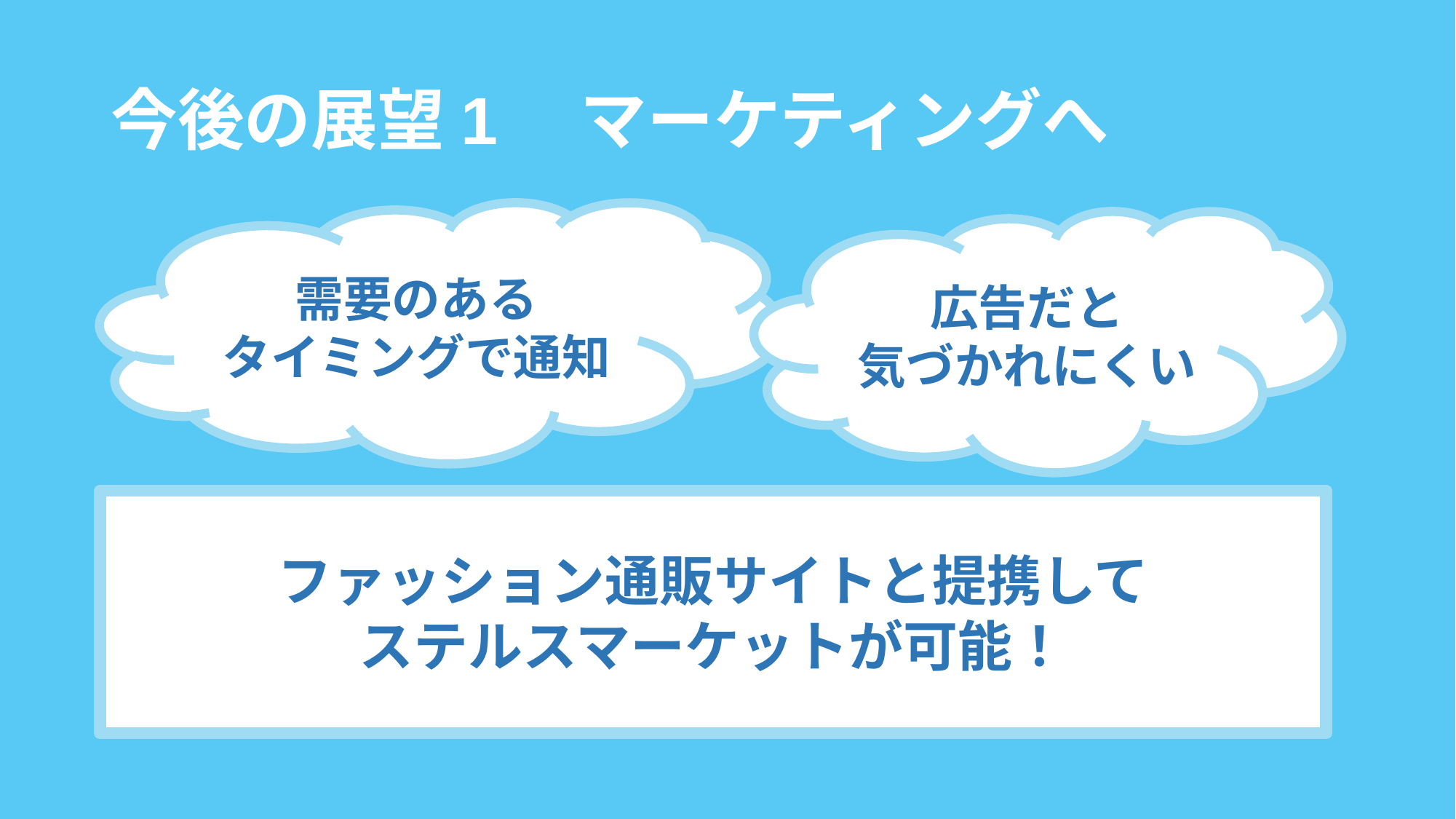

# 今後の展望1　マーケティングへ
需要のある
タイミングで通知
広告だと
気づかれにくい
ファッション通販サイトと提携して
ステルスマーケットが可能！